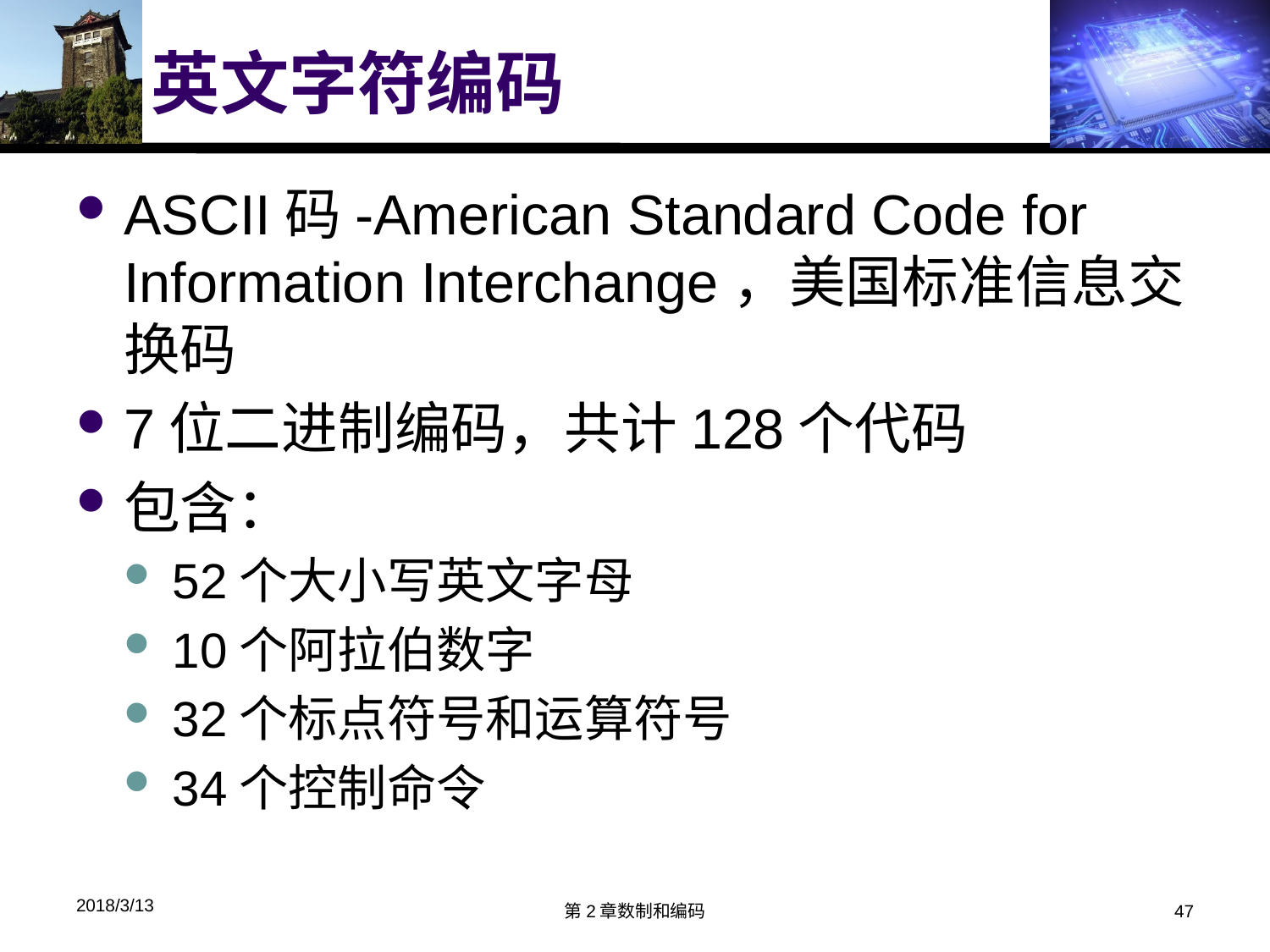

# 英文字符编码
ASCII码-American Standard Code for Information Interchange，美国标准信息交换码
7位二进制编码，共计128个代码
包含：
52个大小写英文字母
10个阿拉伯数字
32个标点符号和运算符号
34个控制命令

2018/3/13
第2章数制和编码
47